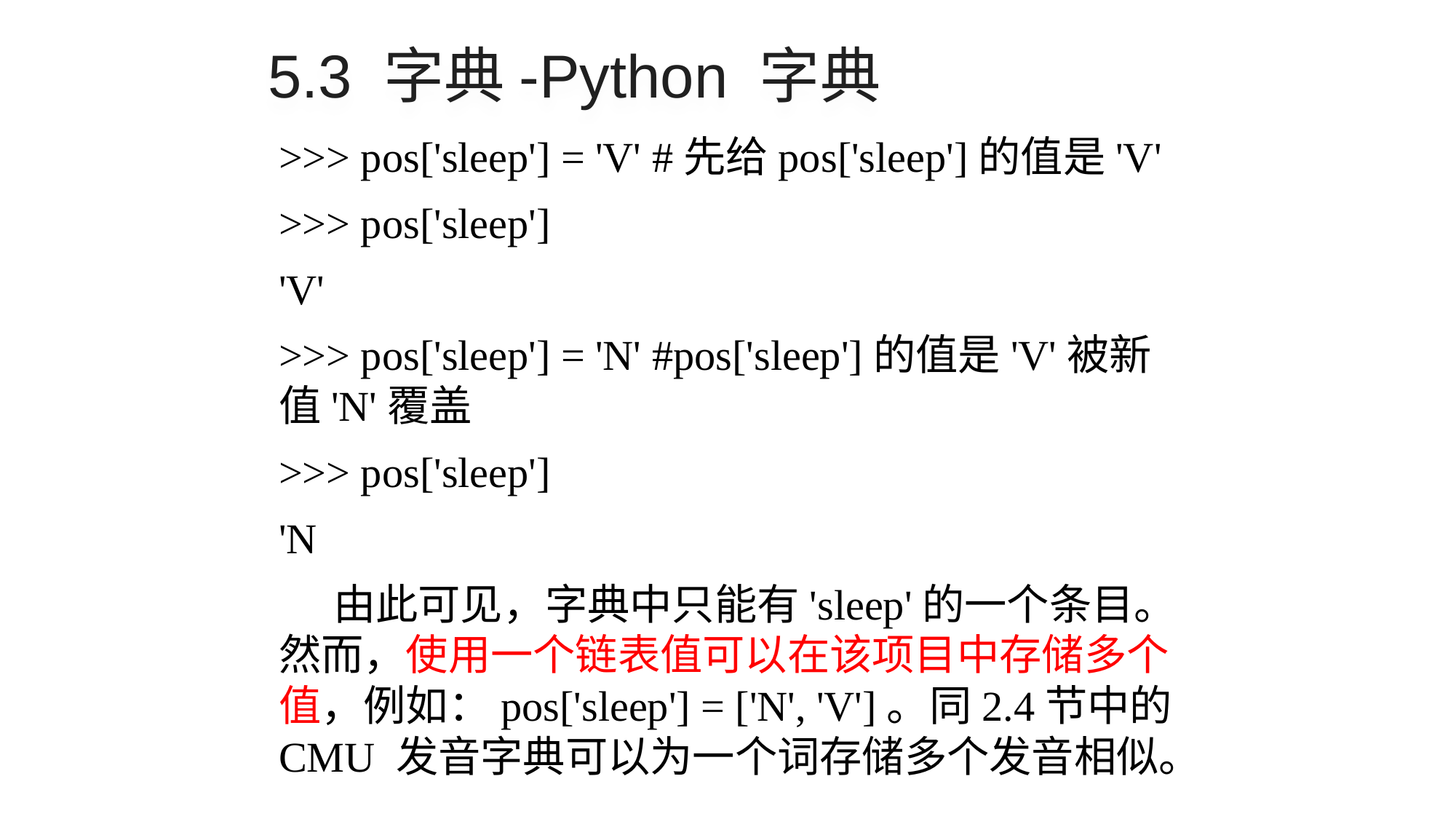

# 5.3 字典-Python 字典
>>> pos['sleep'] = 'V' #先给pos['sleep']的值是'V'
>>> pos['sleep']
'V'
>>> pos['sleep'] = 'N' #pos['sleep']的值是'V'被新值'N'覆盖
>>> pos['sleep']
'N
由此可见，字典中只能有'sleep'的一个条目。然而，使用一个链表值可以在该项目中存储多个值，例如：pos['sleep'] = ['N', 'V']。同2.4节中的CMU 发音字典可以为一个词存储多个发音相似。